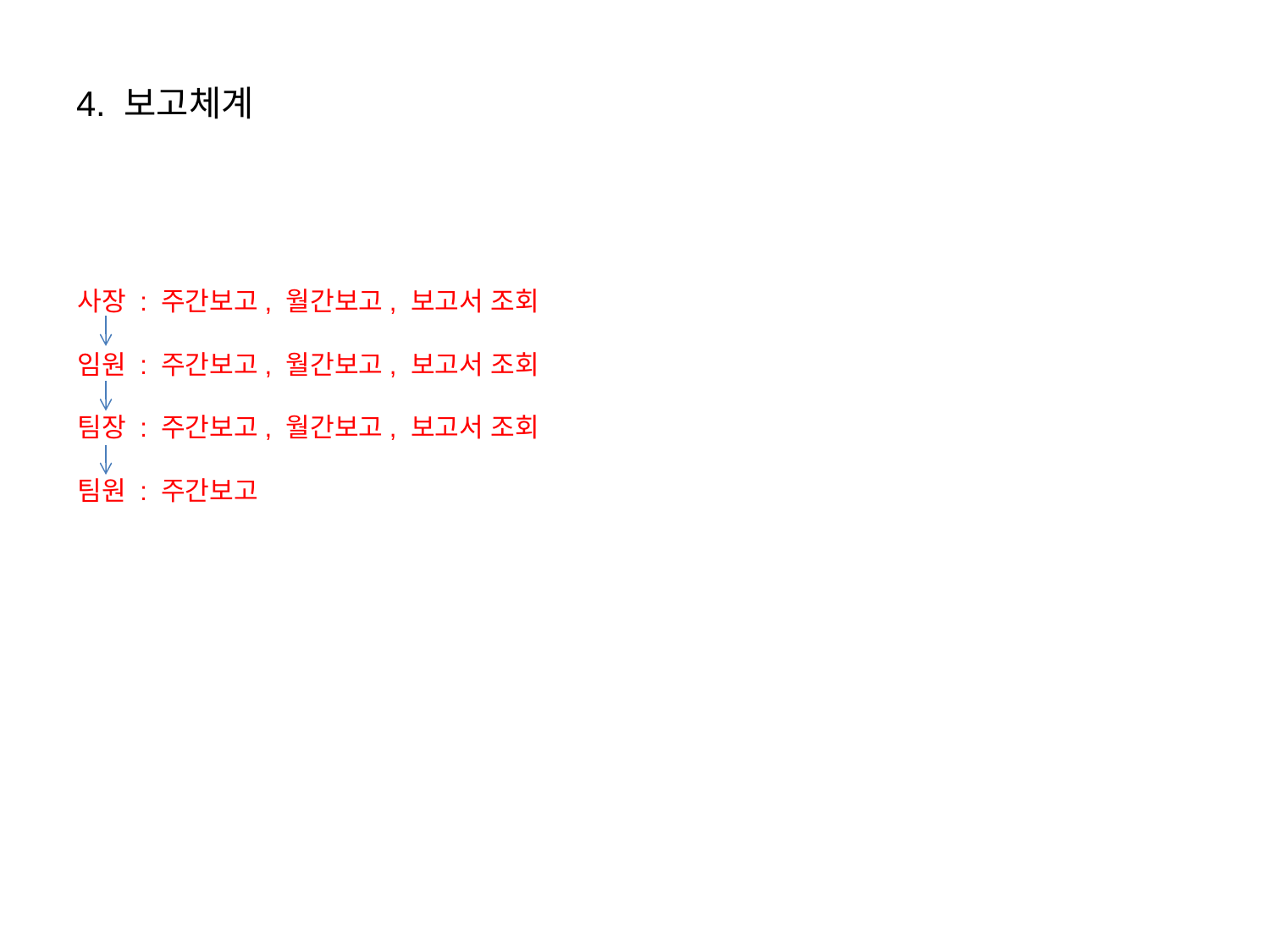

# 4. 보고체계
사장 : 주간보고, 월간보고, 보고서 조회

임원 : 주간보고, 월간보고, 보고서 조회

팀장 : 주간보고, 월간보고, 보고서 조회

팀원 : 주간보고